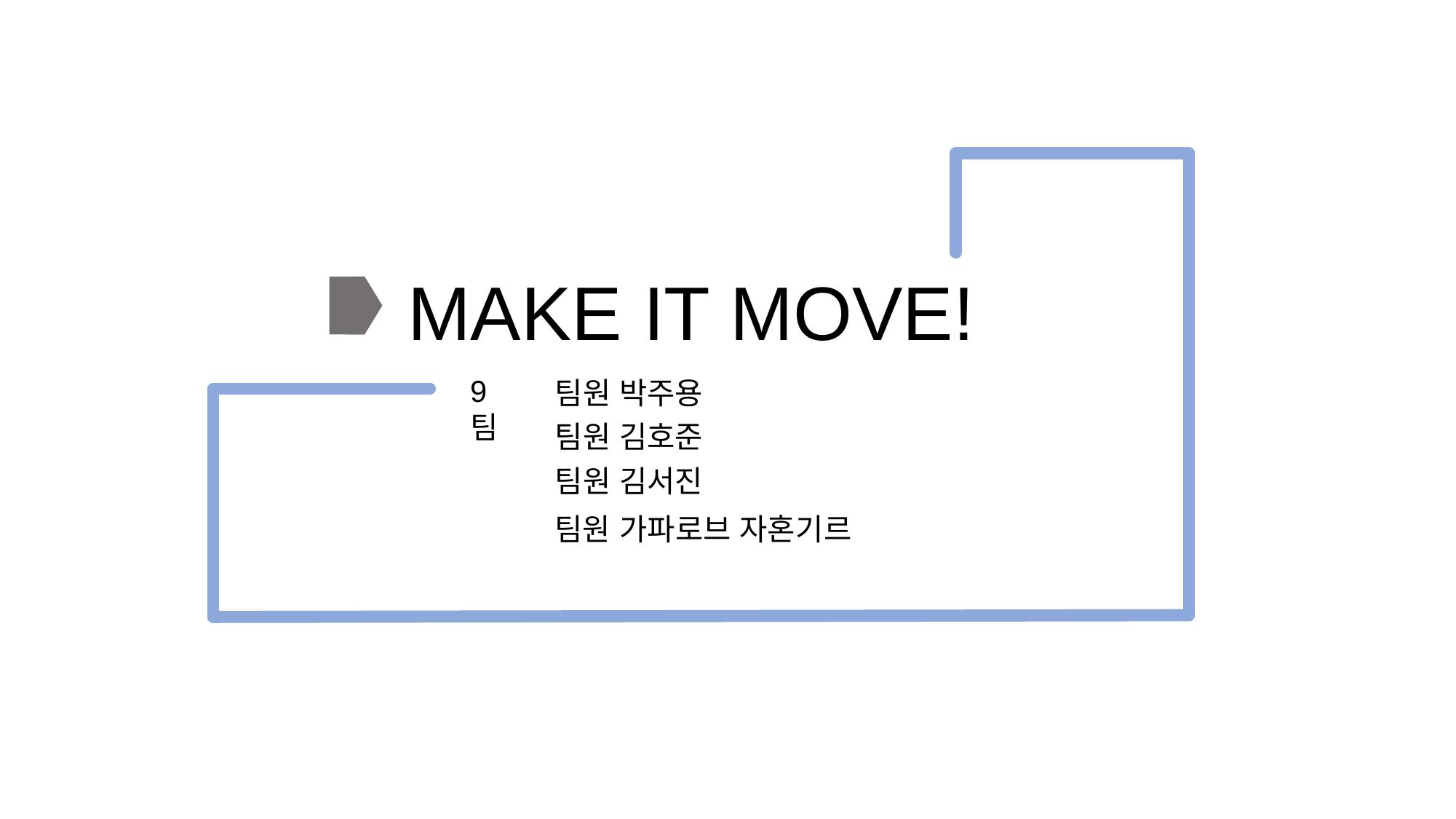

MAKE IT MOVE!

9팀

팀원 박주용
팀원 김호준
팀원 김서진
팀원 가파로브 자혼기르